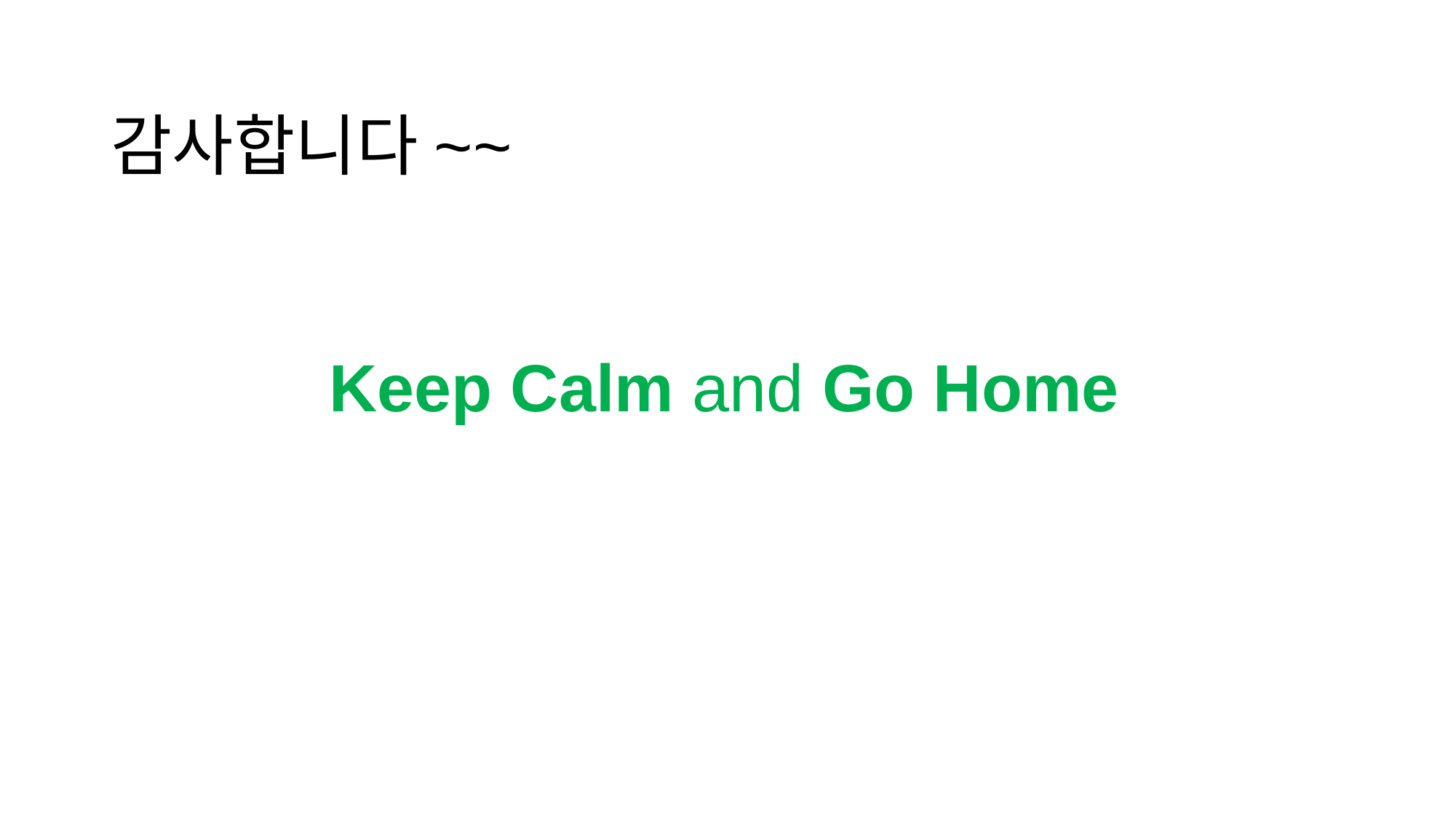

# 감사합니다~~
		Keep Calm and Go Home